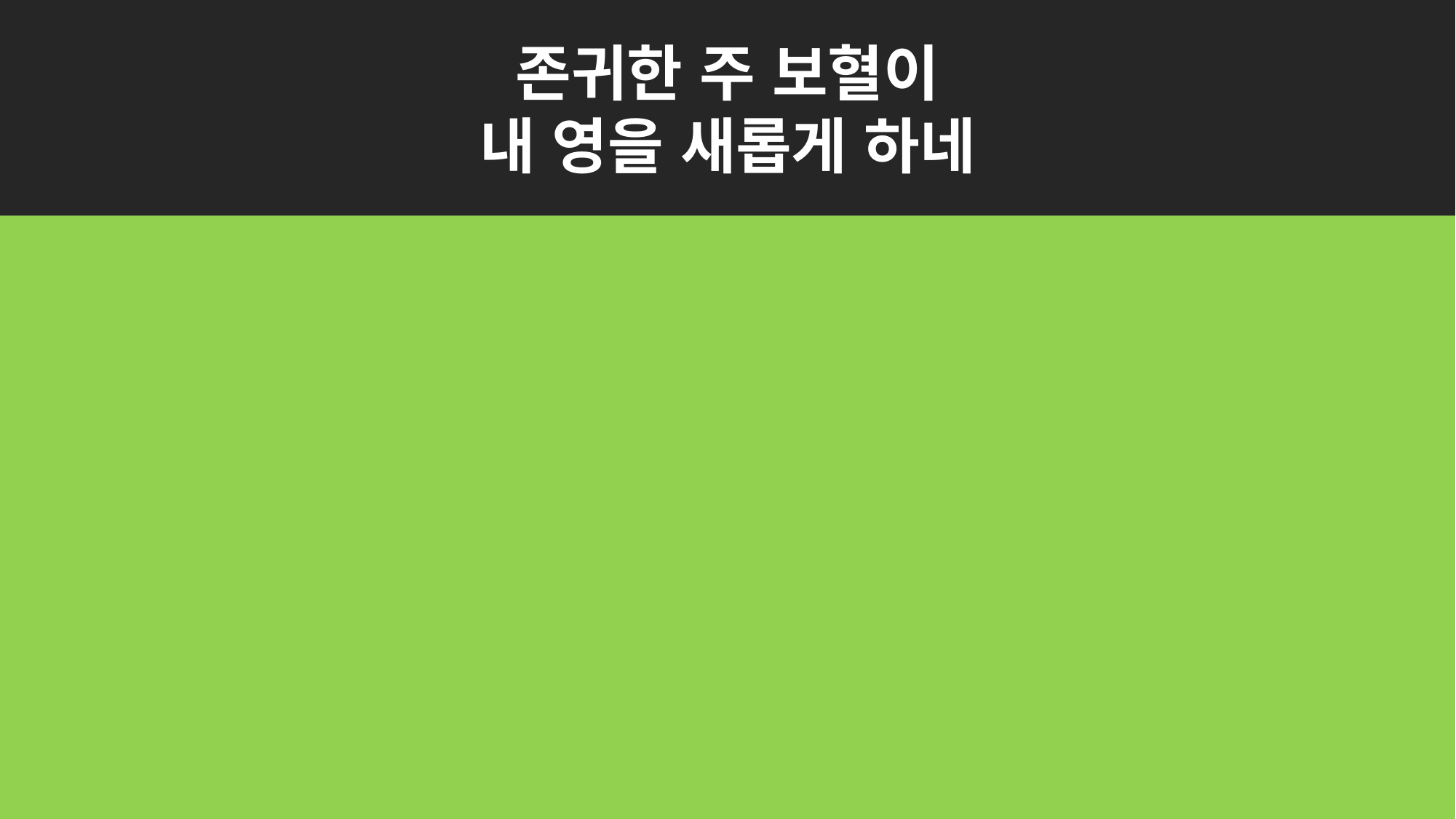

존귀한 주 보혈이
내 영을 새롭게 하네